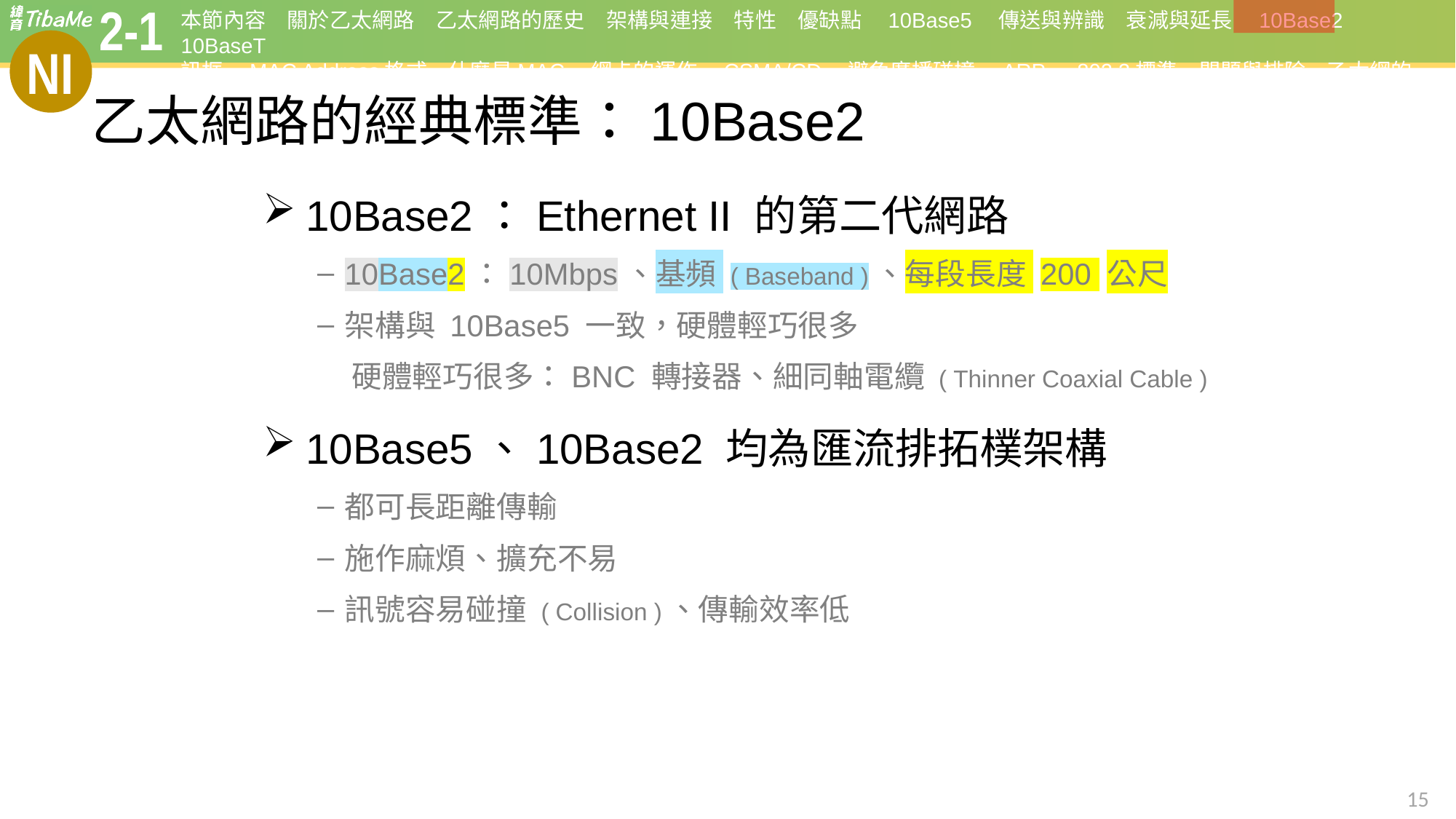

# 乙太網路的經典標準：10Base2
10Base2：Ethernet II 的第二代網路
10Base2：10Mbps、基頻 ( Baseband )、每段長度 200 公尺
架構與 10Base5 一致，硬體輕巧很多
    硬體輕巧很多：BNC 轉接器、細同軸電纜 ( Thinner Coaxial Cable )
10Base5、10Base2 均為匯流排拓樸架構
都可長距離傳輸
施作麻煩、擴充不易
訊號容易碰撞 ( Collision )、傳輸效率低